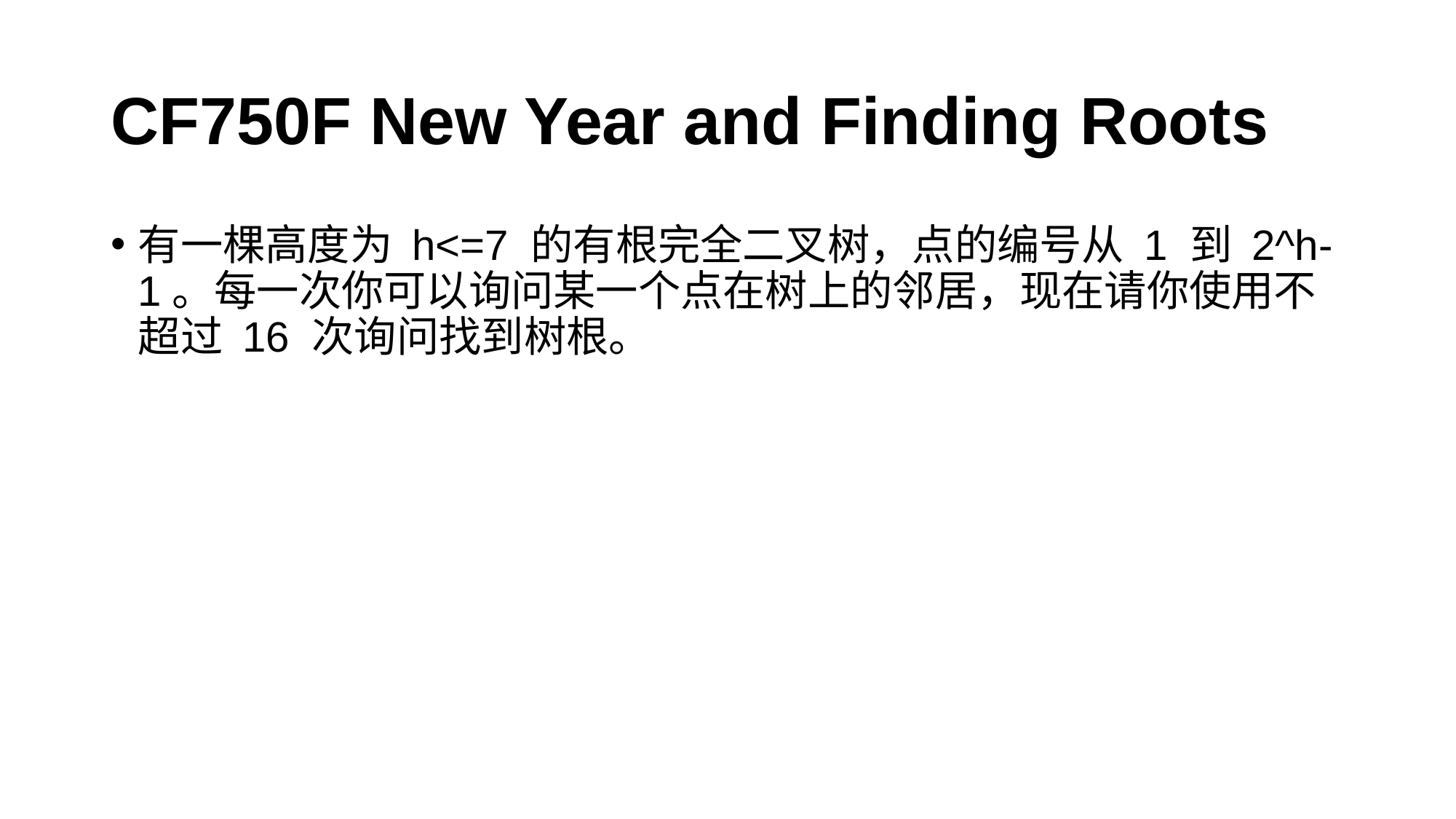

# CF750F New Year and Finding Roots
有一棵高度为 h<=7 的有根完全二叉树，点的编号从 1 到 2^h-1。每一次你可以询问某一个点在树上的邻居，现在请你使用不超过 16 次询问找到树根。